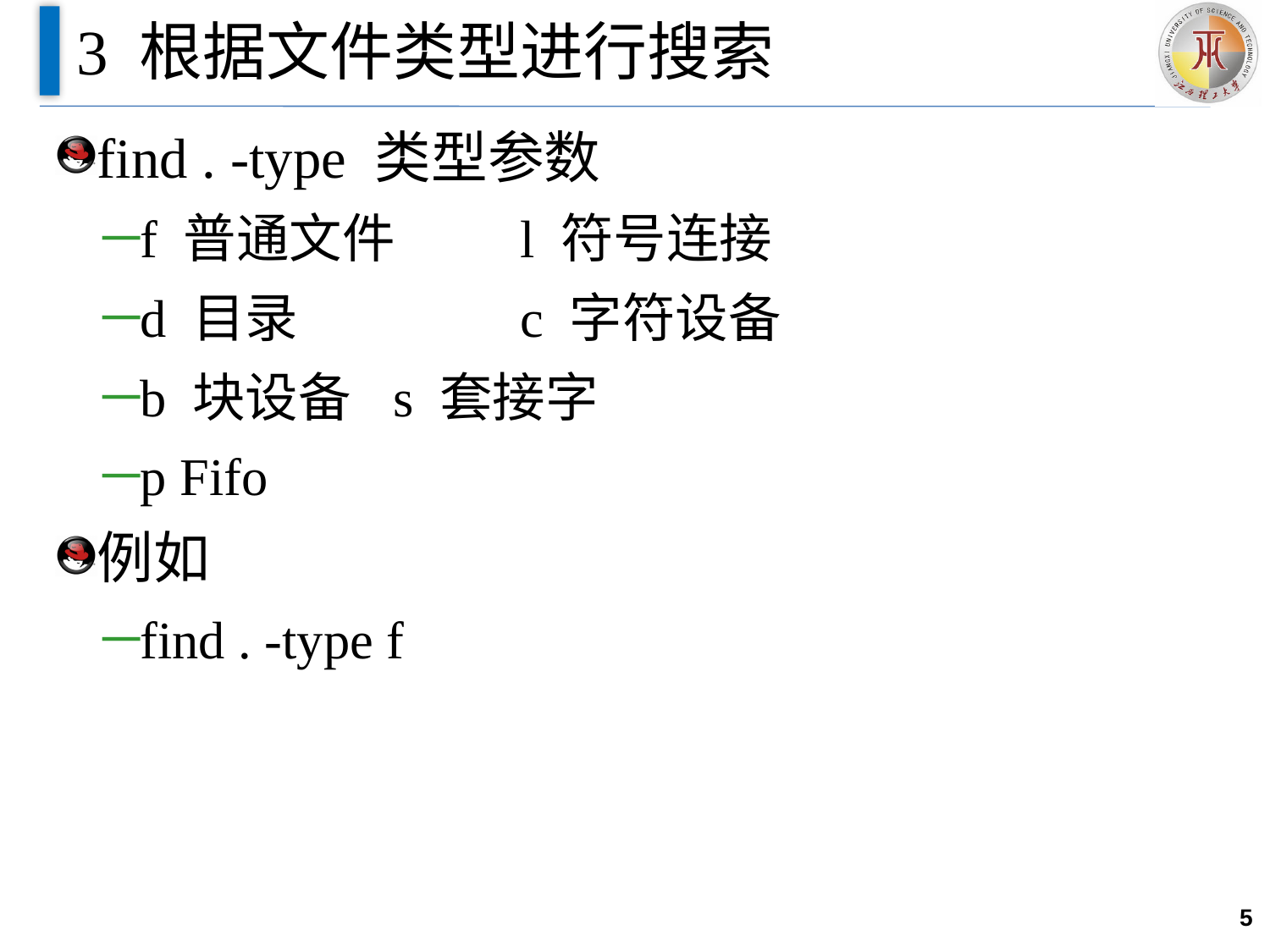

# 3 根据文件类型进行搜索
find . -type 类型参数
f 普通文件 	l 符号连接
d 目录 		c 字符设备
b 块设备 	s 套接字
p Fifo
例如
find . -type f
5